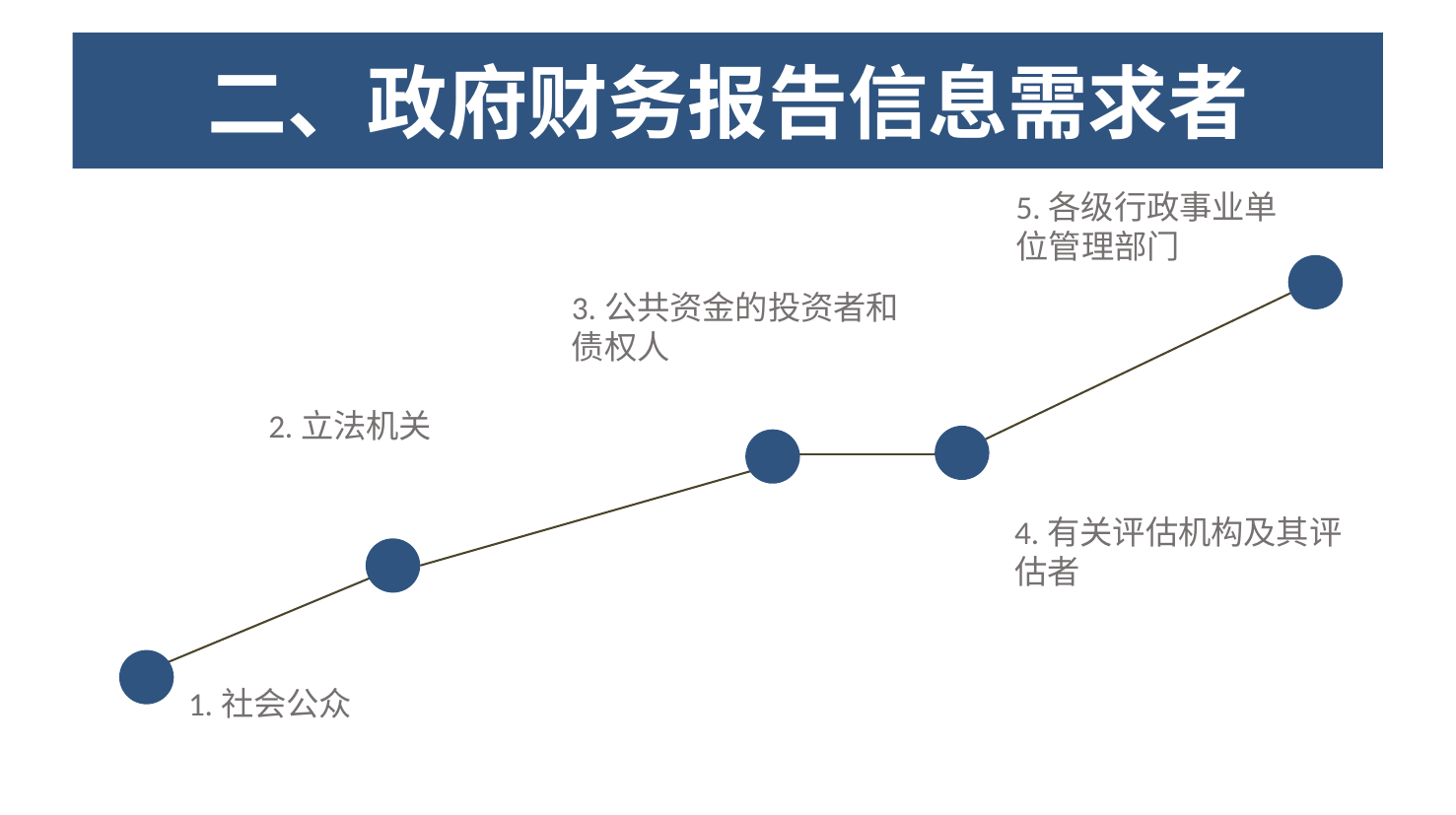

单击添加标题
二、政府财务报告信息需求者
5.各级行政事业单位管理部门

3.公共资金的投资者和债权人
2.立法机关

4.有关评估机构及其评估者

1.社会公众